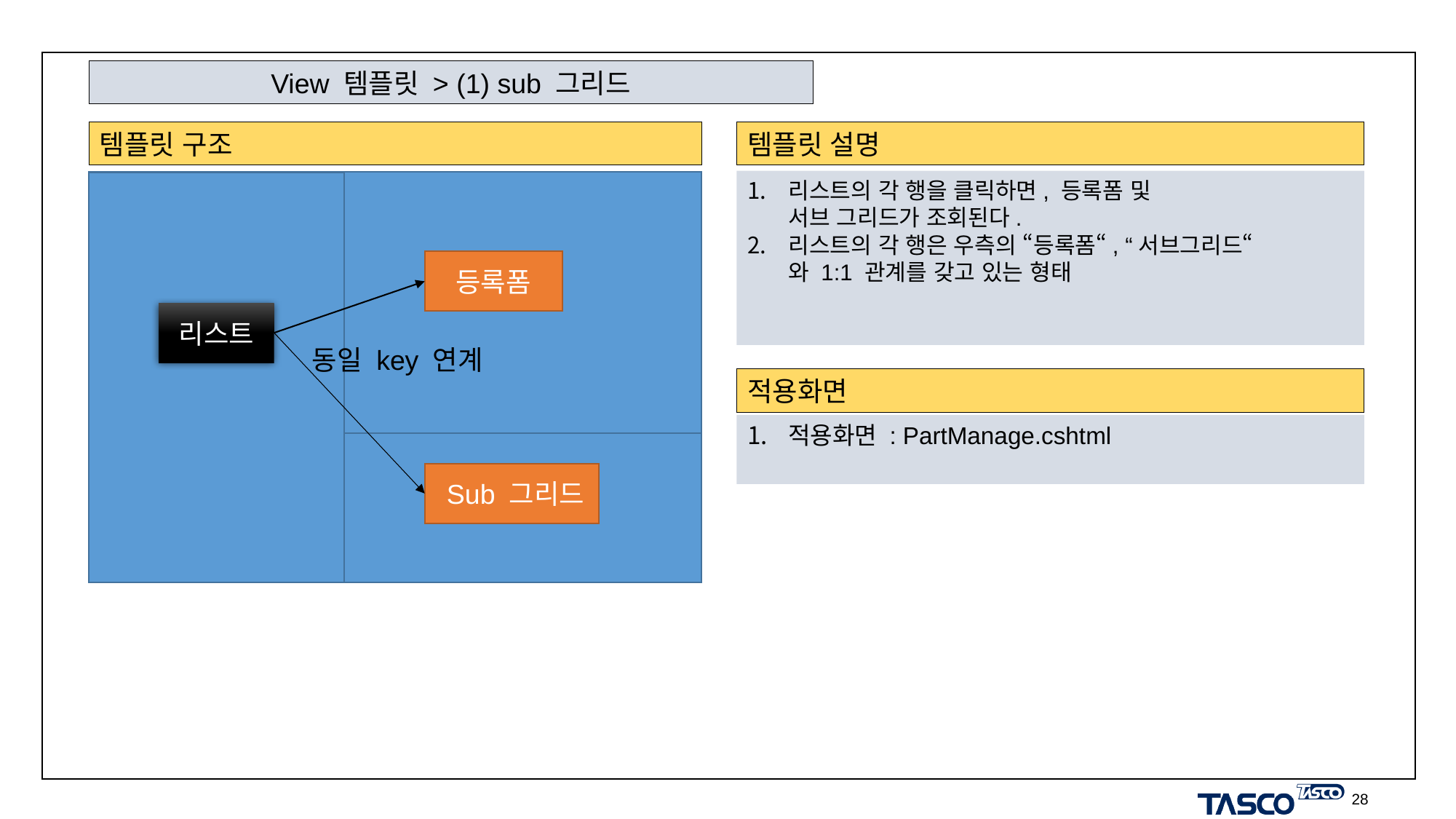

# 3.4. view 템플릿
View 템플릿 > (1) sub 그리드
템플릿 구조
템플릿 설명
리스트의 각 행을 클릭하면, 등록폼 및
서브 그리드가 조회된다.
리스트의 각 행은 우측의 “등록폼“, “서브그리드“
와 1:1 관계를 갖고 있는 형태

등록폼
리스트
동일 key 연계
적용화면
적용화면 : PartManage.cshtml

 Sub 그리드